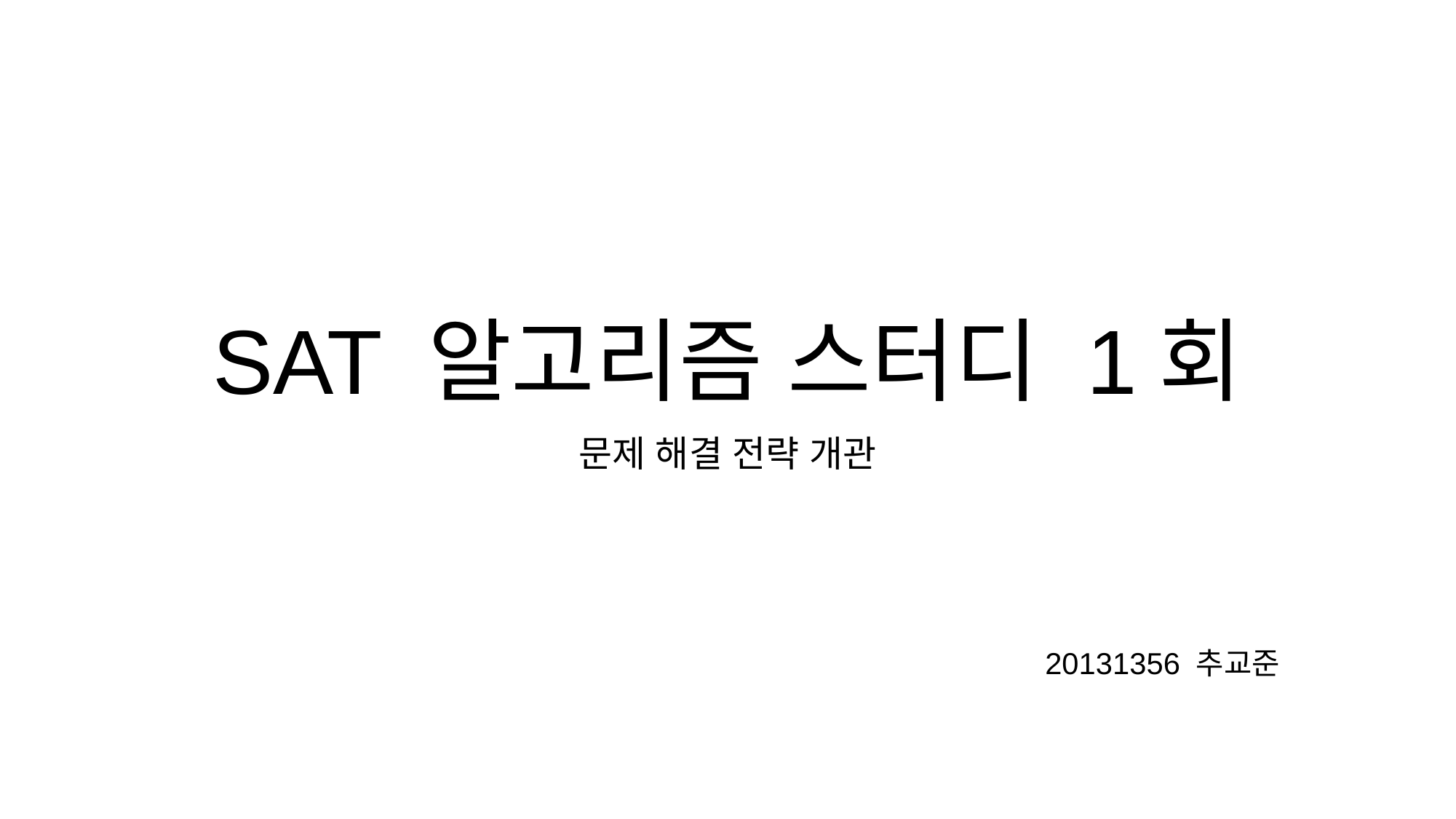

# SAT 알고리즘 스터디 1회
문제 해결 전략 개관
20131356 추교준